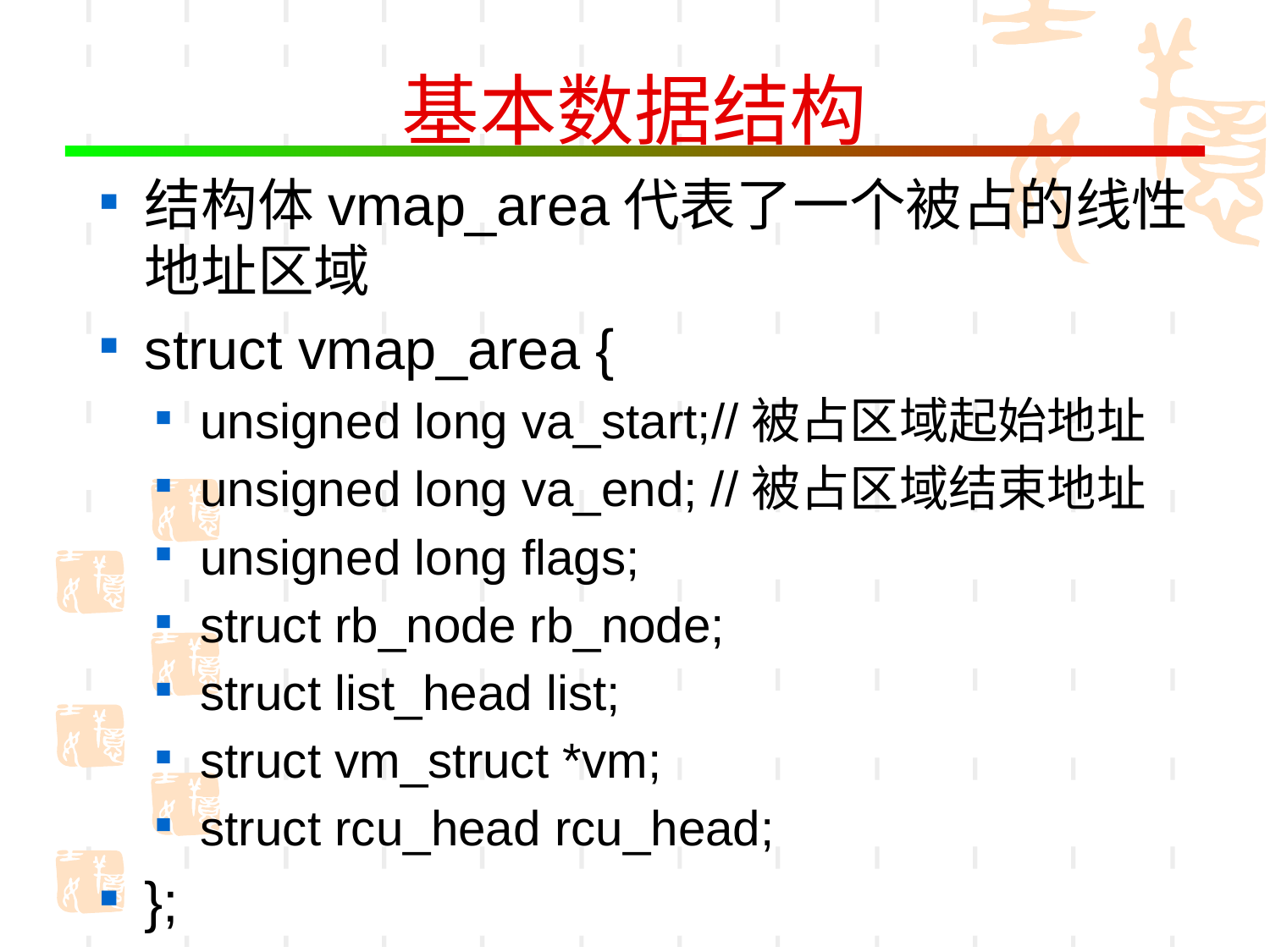

# 基本数据结构
结构体vmap_area代表了一个被占的线性地址区域
struct vmap_area {
unsigned long va_start;//被占区域起始地址
unsigned long va_end; //被占区域结束地址
unsigned long flags;
struct rb_node rb_node;
struct list_head list;
struct vm_struct *vm;
struct rcu_head rcu_head;
};